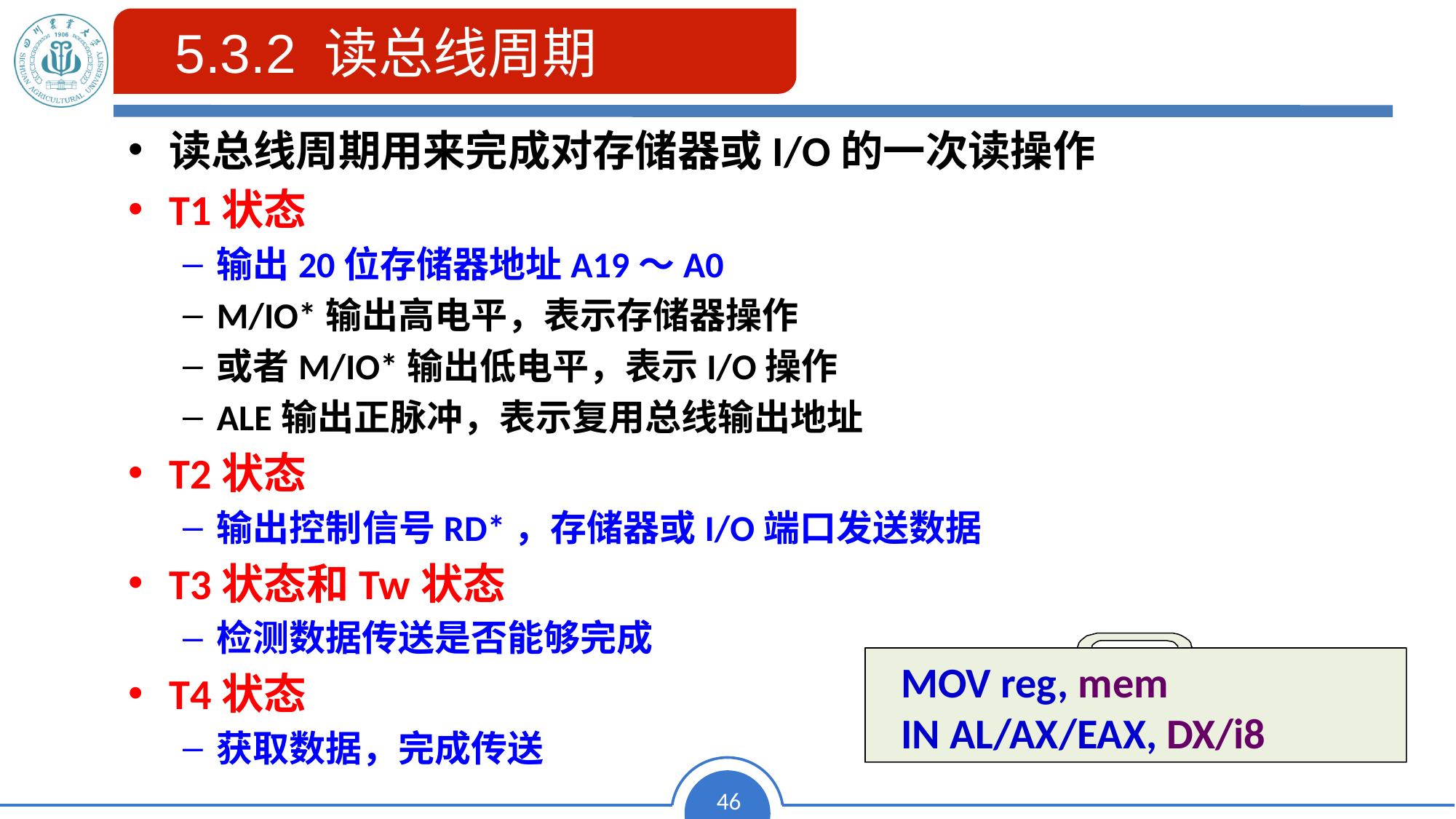

# 5.3.2 读总线周期
   5.3.2 读总线周期
读总线周期用来完成对存储器或I/O的一次读操作
T1状态
输出20位存储器地址A19～A0
M/IO*输出高电平，表示存储器操作
或者M/IO*输出低电平，表示I/O操作
ALE输出正脉冲，表示复用总线输出地址
T2状态
输出控制信号RD*，存储器或I/O端口发送数据
T3状态和Tw状态
检测数据传送是否能够完成
T4状态
获取数据，完成传送
MOV reg, mem
IN AL/AX/EAX, DX/i8